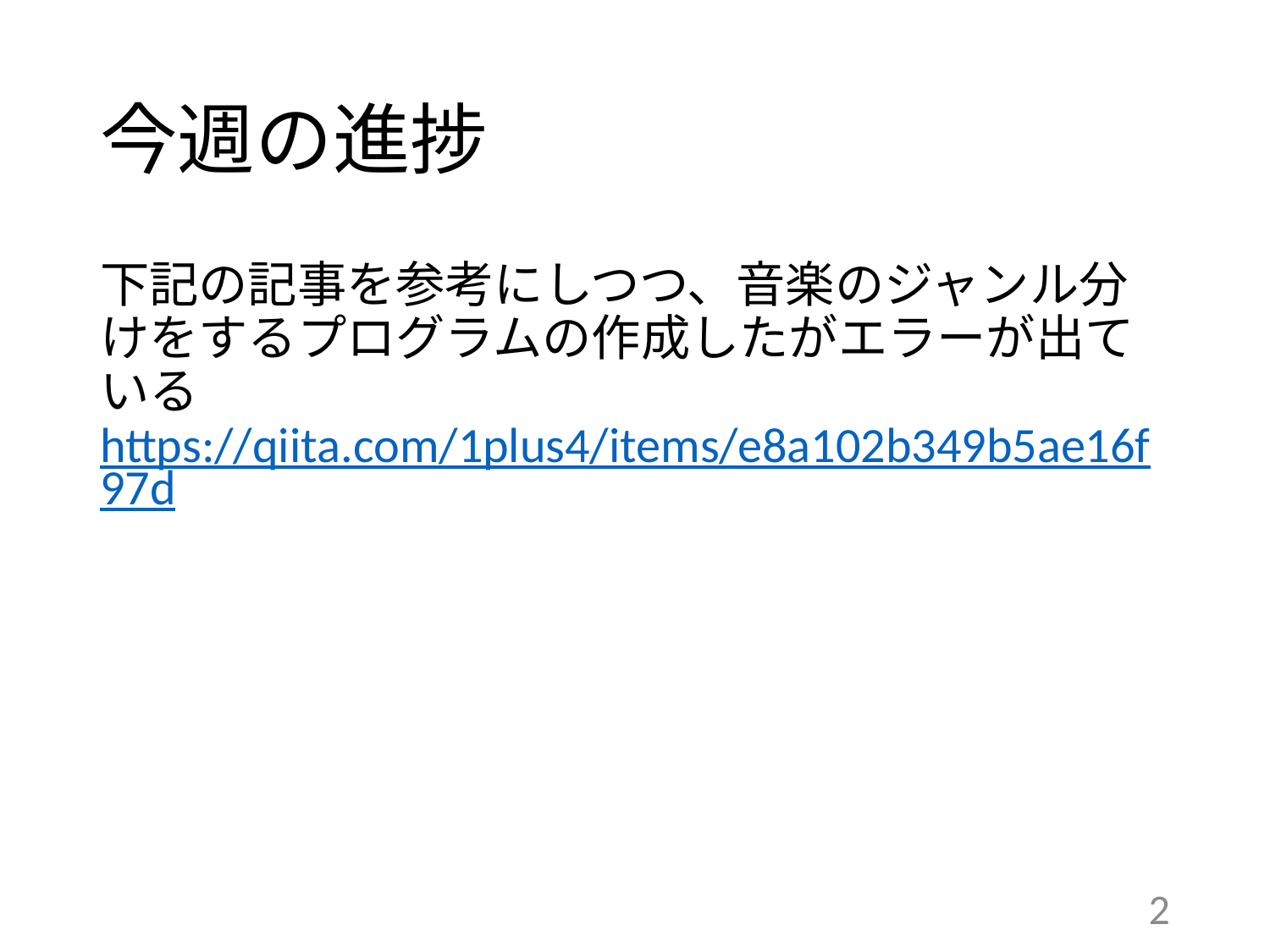

# 今週の進捗
下記の記事を参考にしつつ、音楽のジャンル分けをするプログラムの作成したがエラーが出ている
https://qiita.com/1plus4/items/e8a102b349b5ae16f97d
2